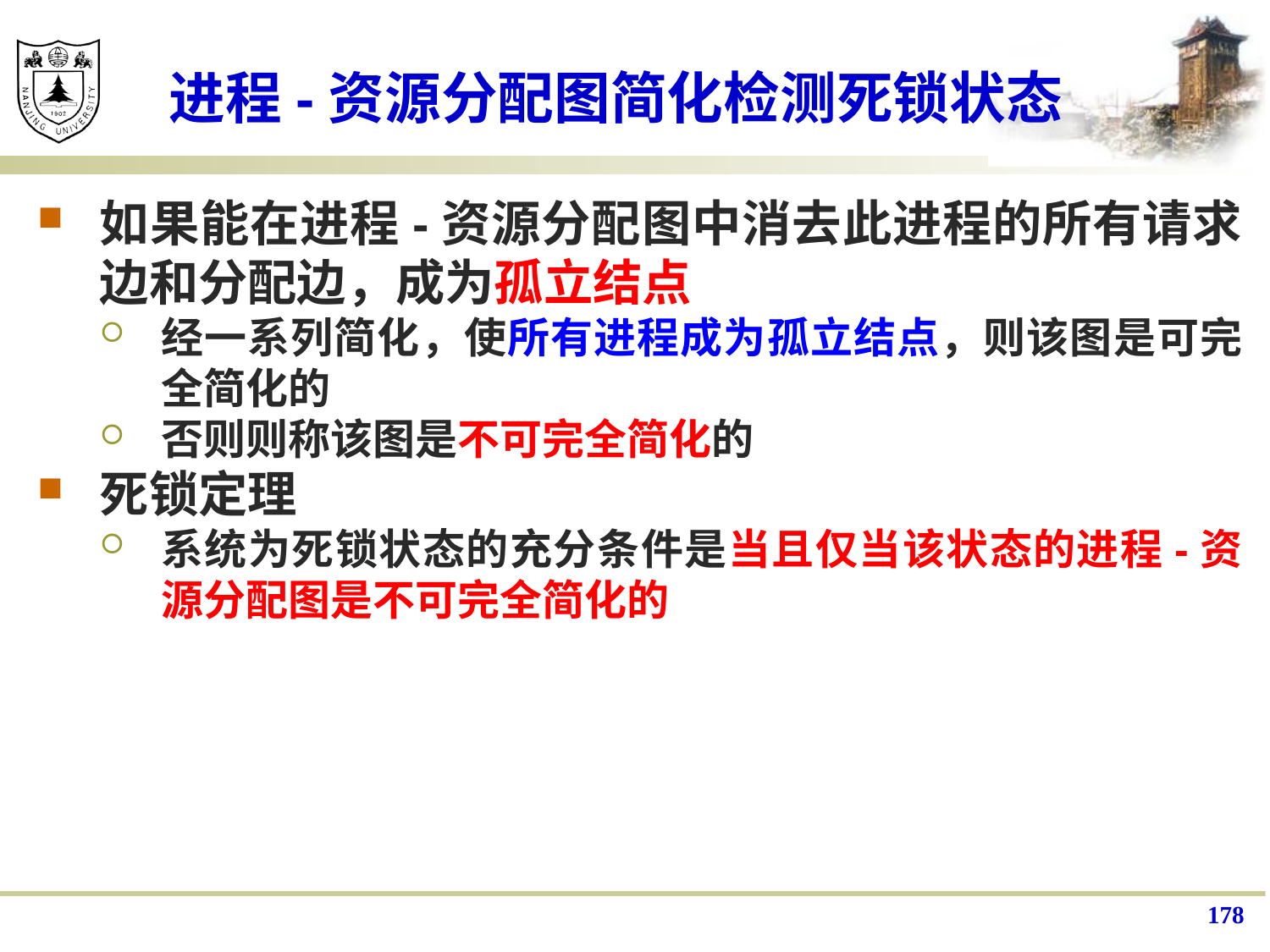

# 进程-资源分配图简化检测死锁状态
如果能在进程-资源分配图中消去此进程的所有请求边和分配边，成为孤立结点
经一系列简化，使所有进程成为孤立结点，则该图是可完全简化的
否则则称该图是不可完全简化的
死锁定理
系统为死锁状态的充分条件是当且仅当该状态的进程-资源分配图是不可完全简化的
178